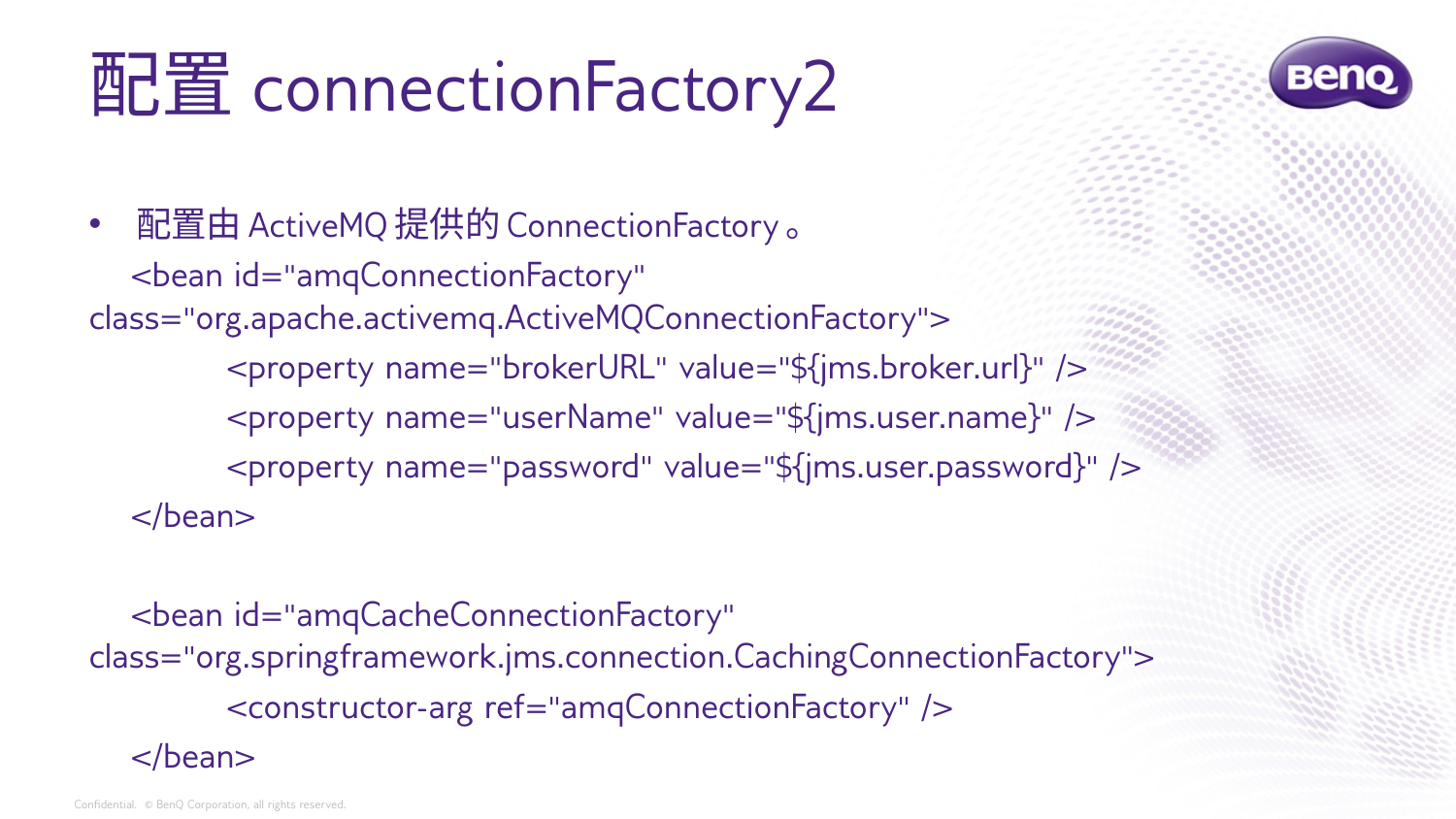

配置connectionFactory2
配置由ActiveMQ提供的ConnectionFactory。
    <bean id="amqConnectionFactory"    class="org.apache.activemq.ActiveMQConnectionFactory">
	   <property name="brokerURL" value="${jms.broker.url}" />
 	   <property name="userName" value="${jms.user.name}" />
	   <property name="password" value="${jms.user.password}" />
    </bean>

    <bean id="amqCacheConnectionFactory" class="org.springframework.jms.connection.CachingConnectionFactory">
	   <constructor-arg ref="amqConnectionFactory" />
    </bean>